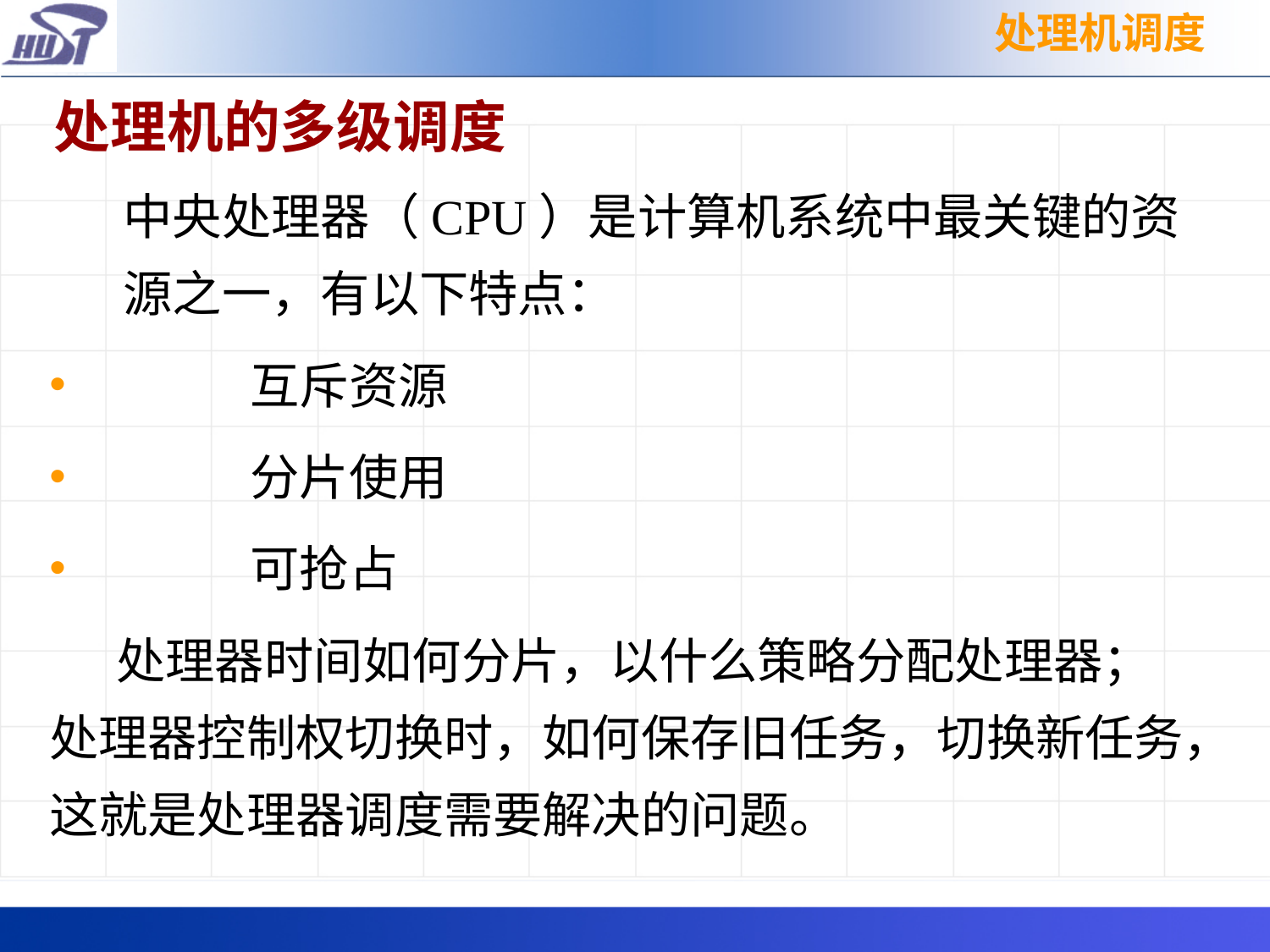

处理机调度
处理机的多级调度
	中央处理器（CPU）是计算机系统中最关键的资源之一，有以下特点：
	互斥资源
	分片使用
	可抢占
     处理器时间如何分片，以什么策略分配处理器；处理器控制权切换时，如何保存旧任务，切换新任务，这就是处理器调度需要解决的问题。